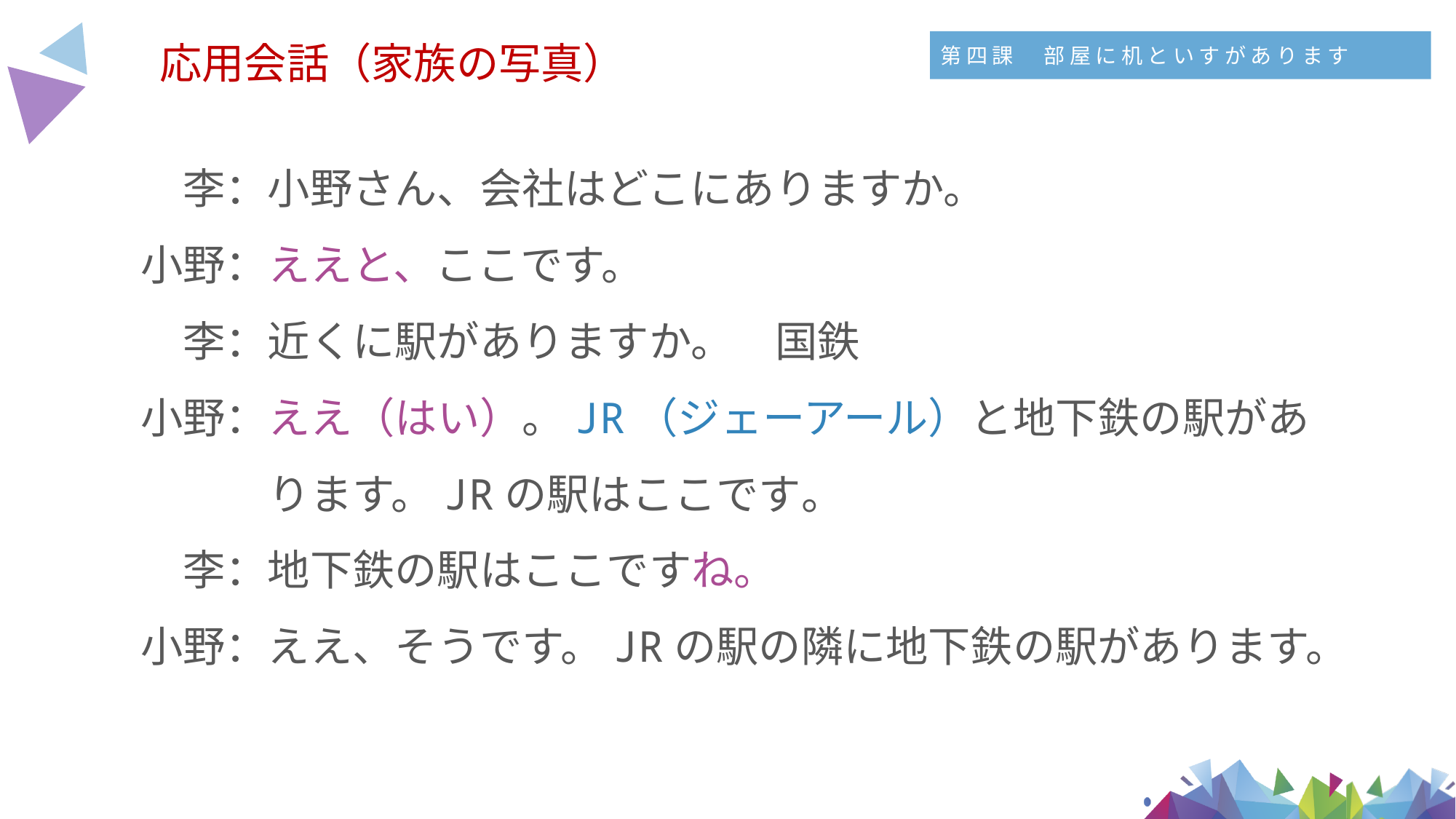

応用会話（家族の写真）
第四課　部屋に机といすがあります
　李：小野さん、会社はどこにありますか。
小野：ええと、ここです。
　李：近くに駅がありますか。　国鉄
小野：ええ（はい）。JR（ジェーアール）と地下鉄の駅があ
　　　ります。JRの駅はここです。
　李：地下鉄の駅はここですね。
小野：ええ、そうです。JRの駅の隣に地下鉄の駅があります。